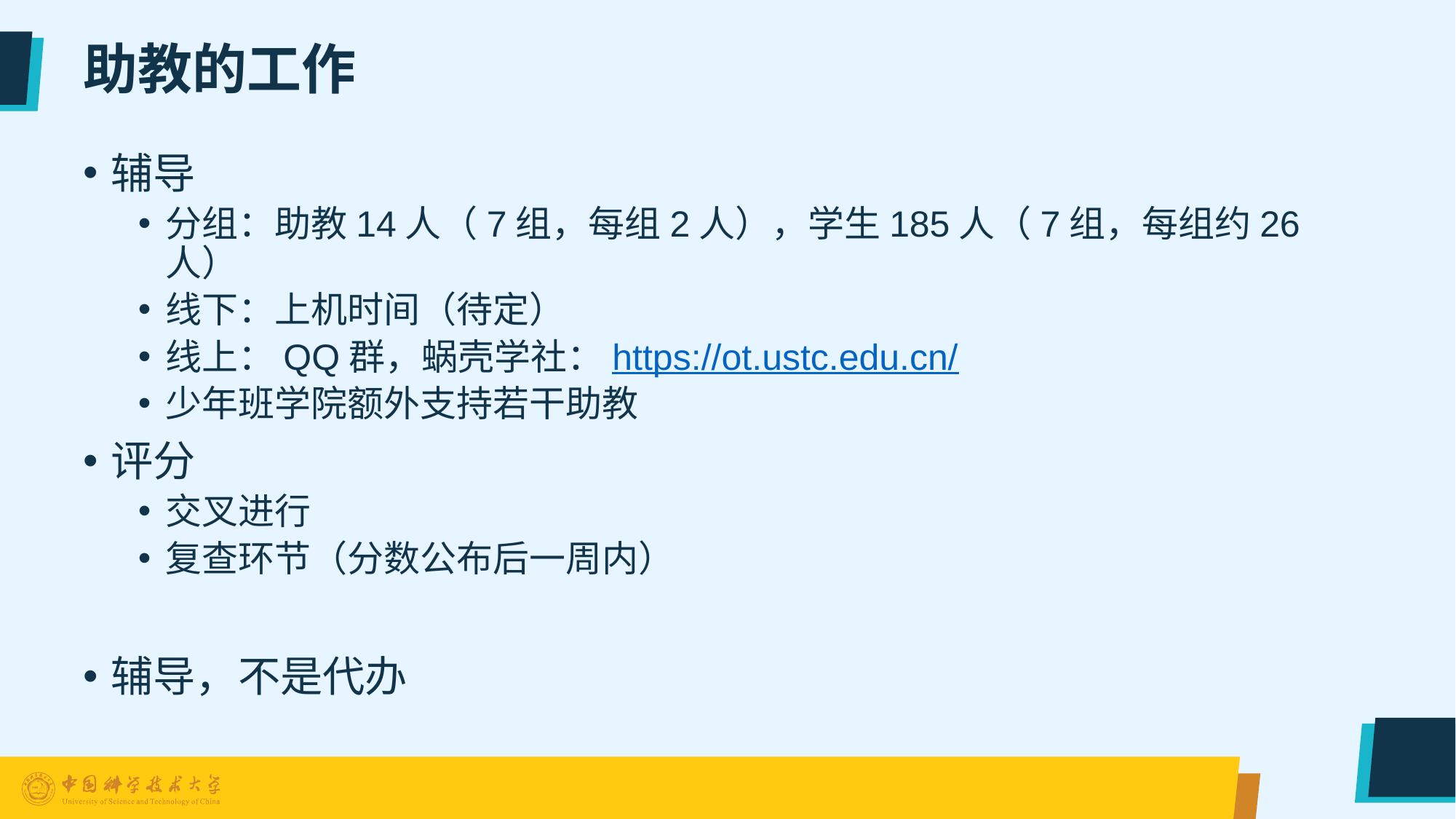

# 助教的工作
辅导
分组：助教14人（7组，每组2人），学生185人（7组，每组约26人）
线下：上机时间（待定）
线上：QQ群，蜗壳学社：https://ot.ustc.edu.cn/
少年班学院额外支持若干助教
评分
交叉进行
复查环节（分数公布后一周内）

辅导，不是代办

7